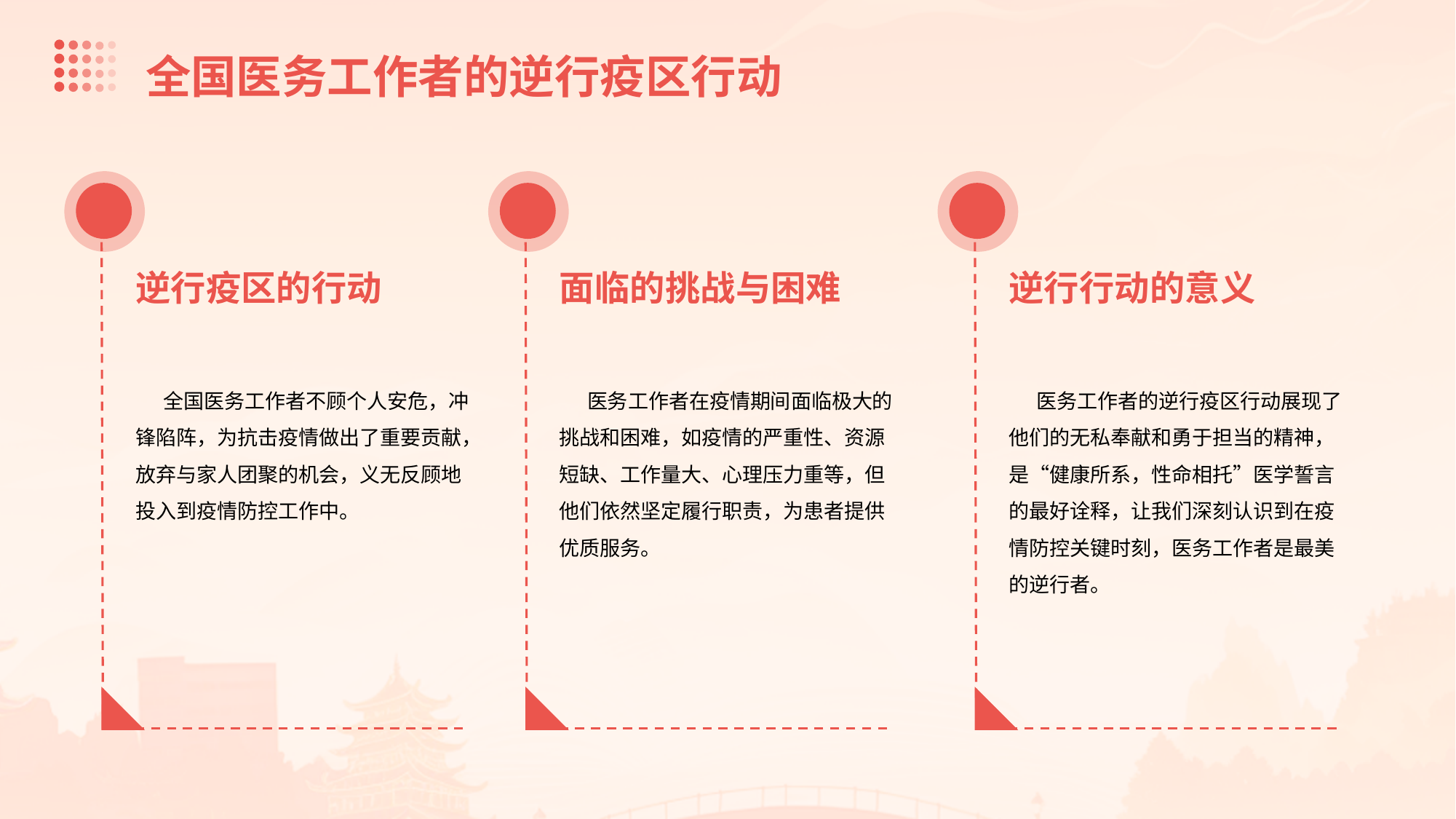

全国医务工作者的逆行疫区行动

逆行疫区的行动
面临的挑战与困难
逆行行动的意义
     全国医务工作者不顾个人安危，冲锋陷阵，为抗击疫情做出了重要贡献，放弃与家人团聚的机会，义无反顾地投入到疫情防控工作中。
     医务工作者在疫情期间面临极大的挑战和困难，如疫情的严重性、资源短缺、工作量大、心理压力重等，但他们依然坚定履行职责，为患者提供优质服务。
     医务工作者的逆行疫区行动展现了他们的无私奉献和勇于担当的精神，是“健康所系，性命相托”医学誓言的最好诠释，让我们深刻认识到在疫情防控关键时刻，医务工作者是最美的逆行者。